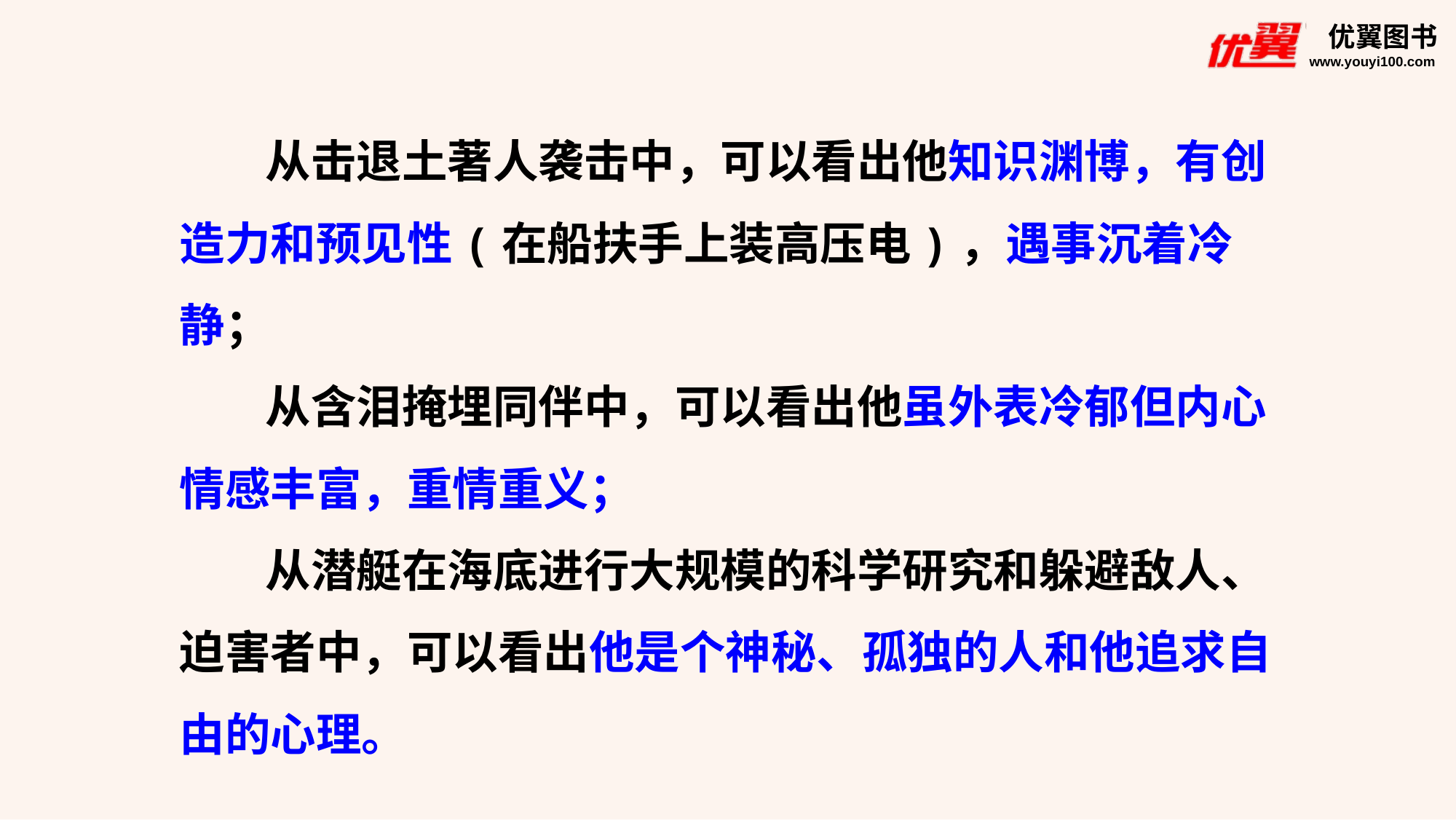

从击退土著人袭击中，可以看出他知识渊博，有创造力和预见性(在船扶手上装高压电)，遇事沉着冷静；
从含泪掩埋同伴中，可以看出他虽外表冷郁但内心情感丰富，重情重义；
从潜艇在海底进行大规模的科学研究和躲避敌人、迫害者中，可以看出他是个神秘、孤独的人和他追求自由的心理。